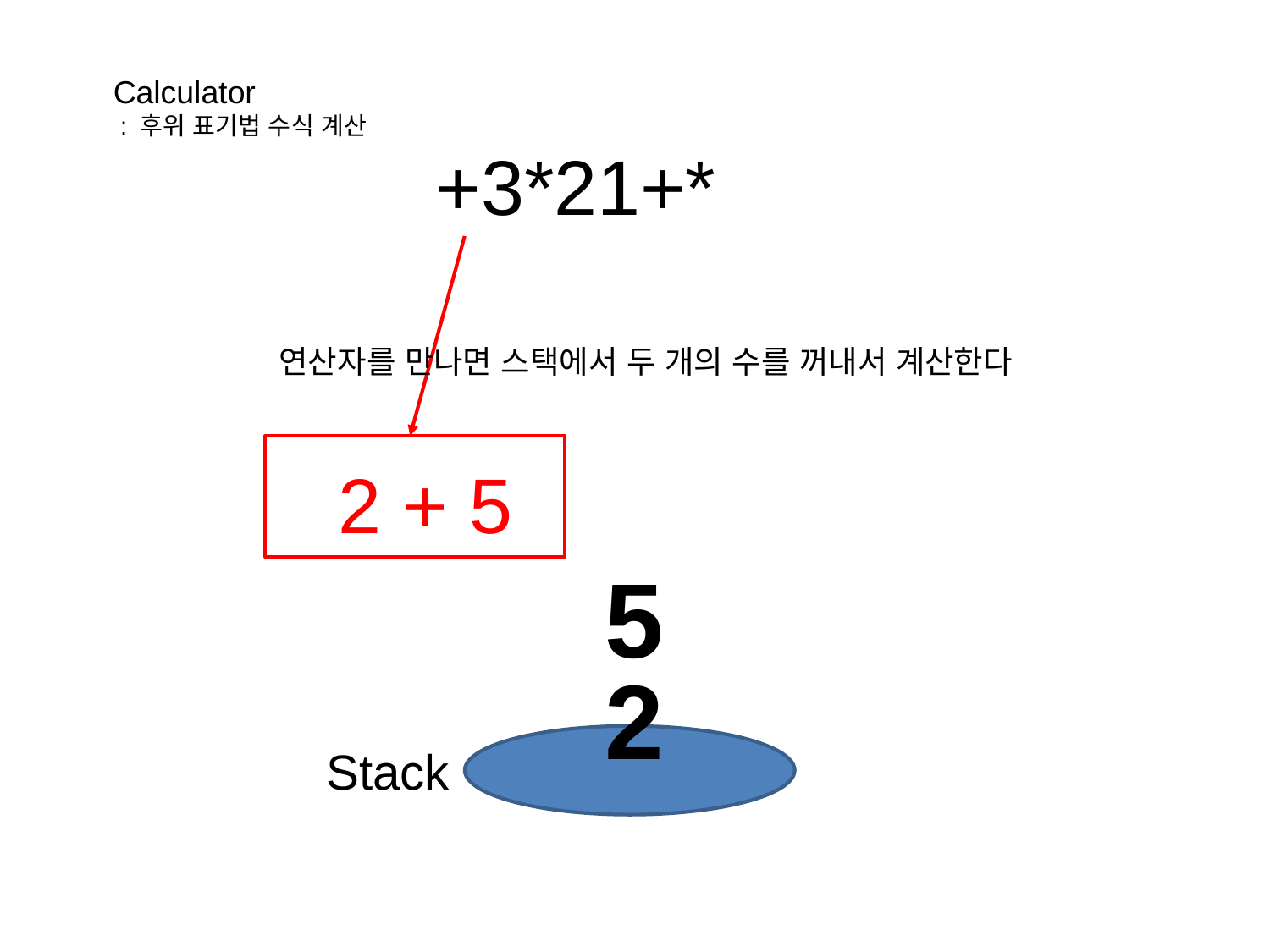

Calculator
 : 후위 표기법 수식 계산
+3*21+*

연산자를 만나면 스택에서 두 개의 수를 꺼내서 계산한다

2 + 5
5
2

Stack